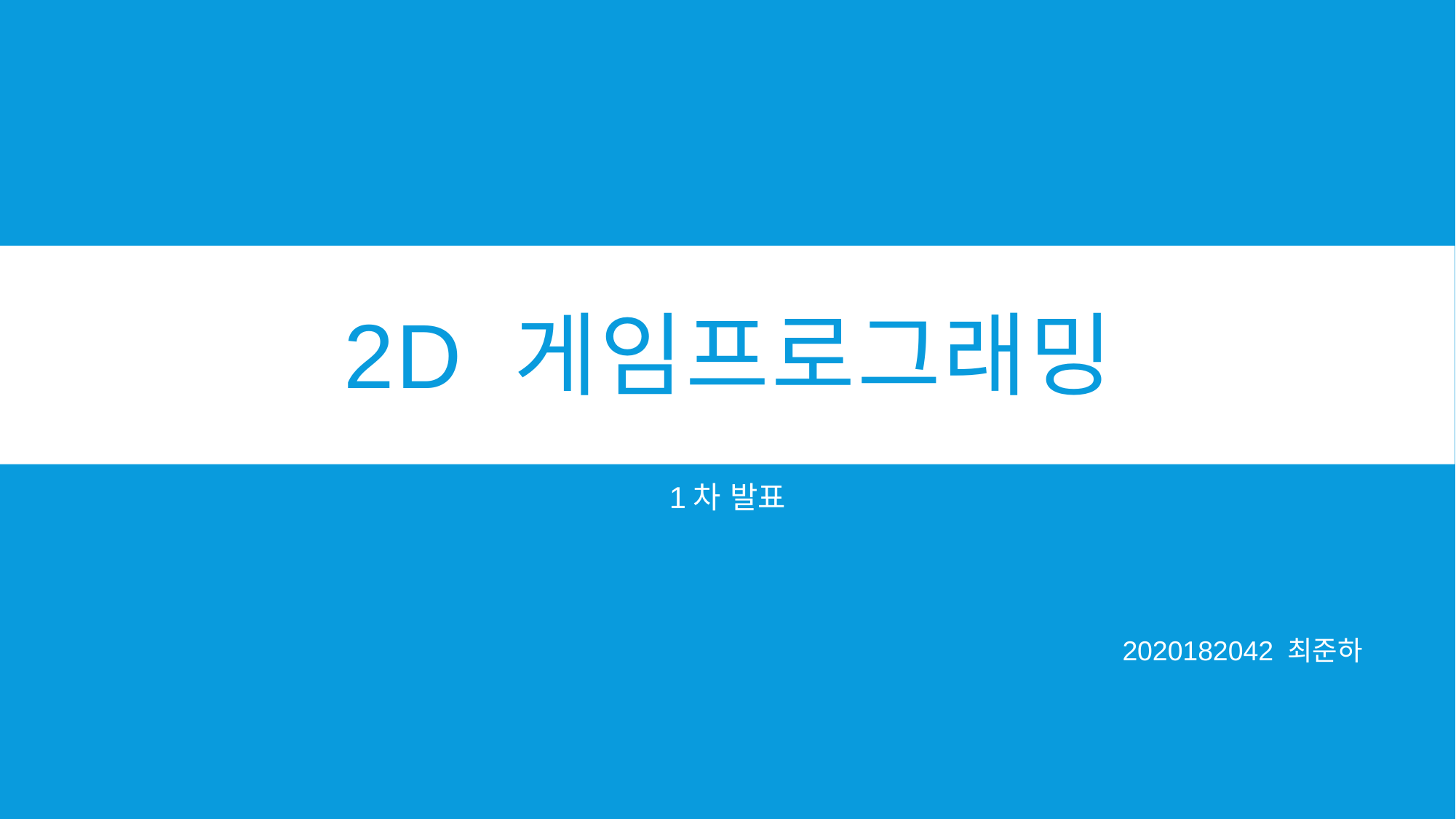

# 2D 게임프로그래밍
1차 발표
2020182042 최준하